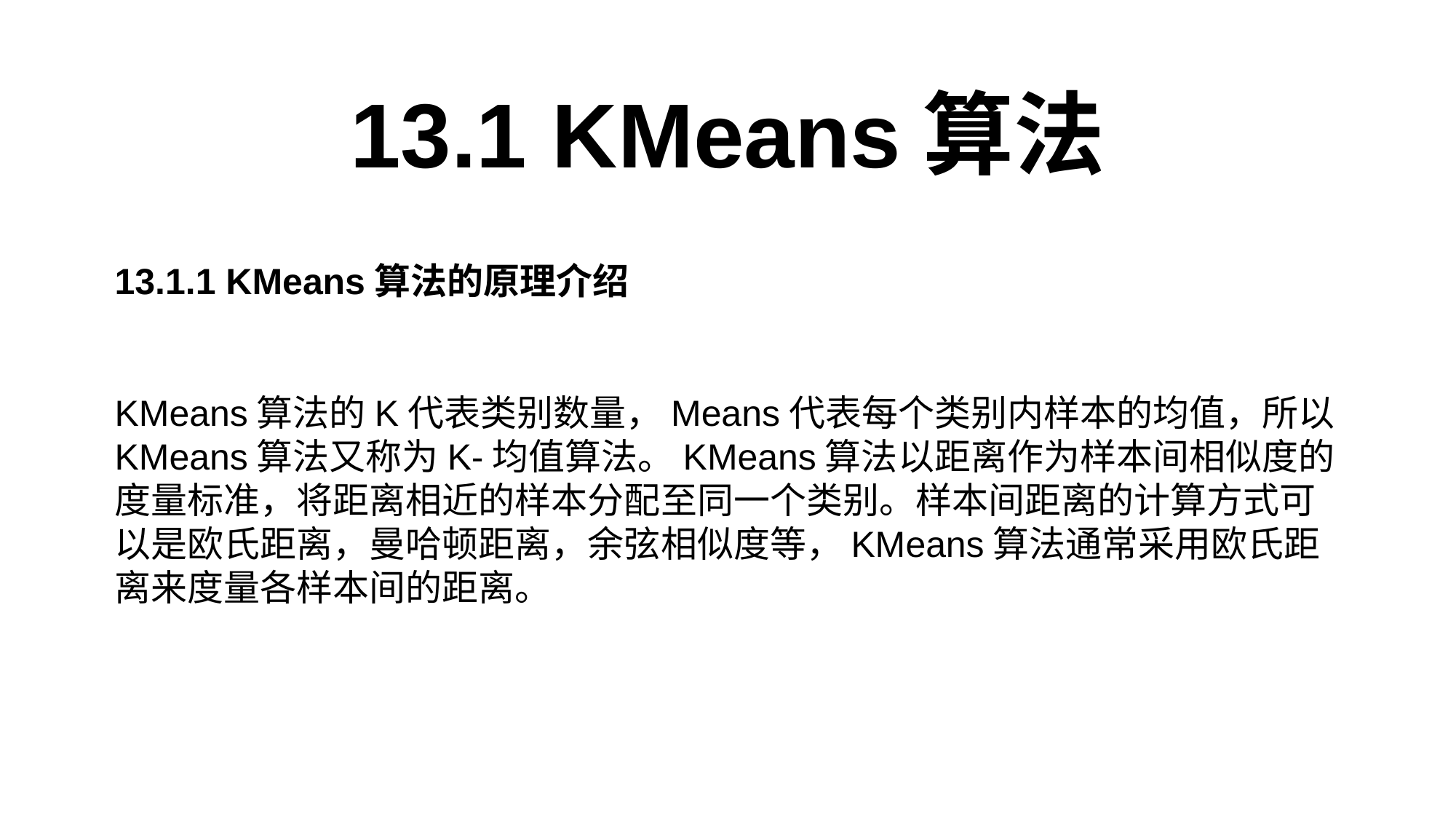

13.1 KMeans算法
13.1.1 KMeans算法的原理介绍

KMeans算法的K代表类别数量，Means代表每个类别内样本的均值，所以KMeans算法又称为K-均值算法。KMeans算法以距离作为样本间相似度的度量标准，将距离相近的样本分配至同一个类别。样本间距离的计算方式可以是欧氏距离，曼哈顿距离，余弦相似度等，KMeans算法通常采用欧氏距离来度量各样本间的距离。